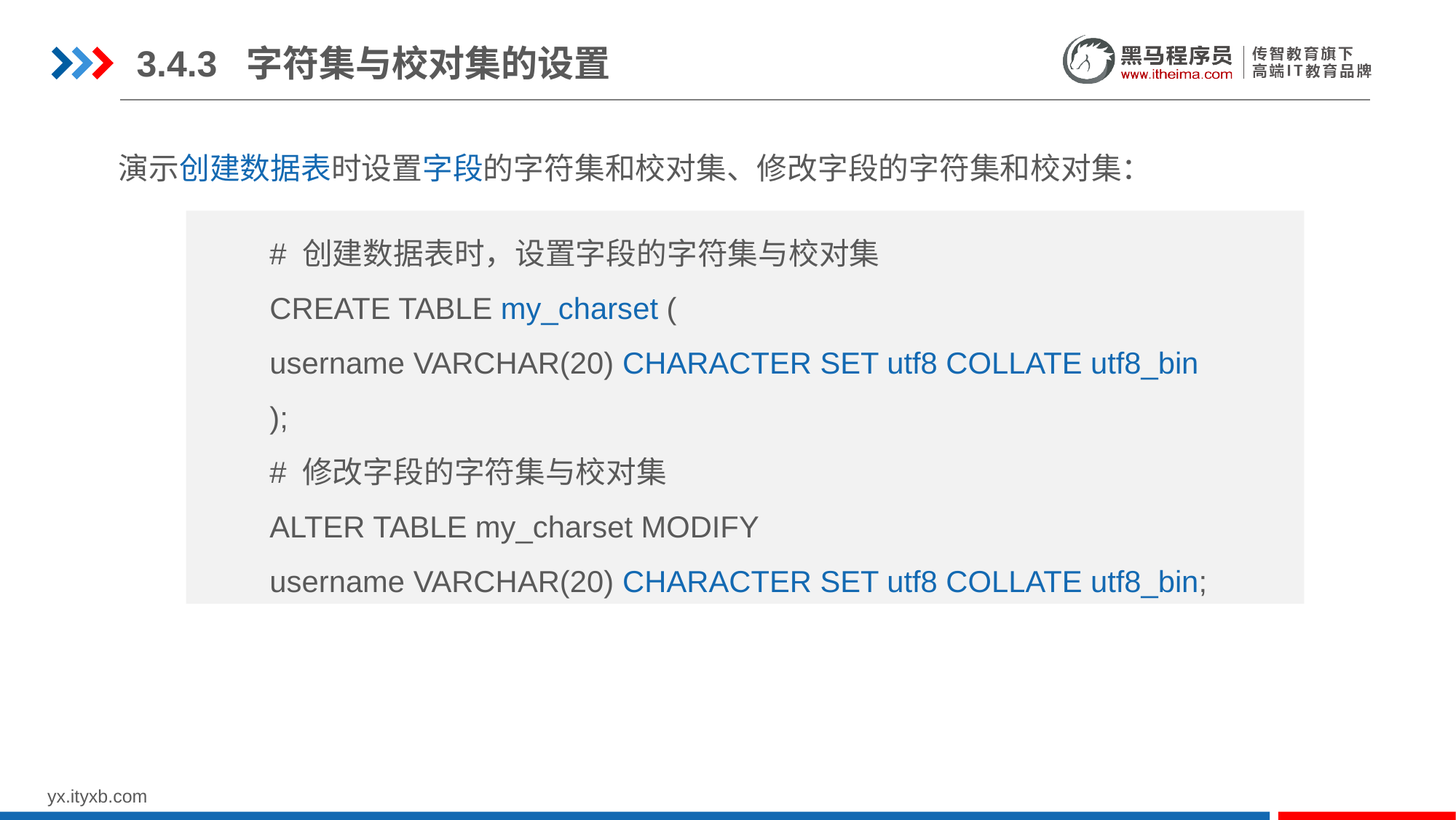

3.4.3  字符集与校对集的设置
演示创建数据表时设置字段的字符集和校对集、修改字段的字符集和校对集：
# 创建数据表时，设置字段的字符集与校对集
CREATE TABLE my_charset (
username VARCHAR(20) CHARACTER SET utf8 COLLATE utf8_bin
);
# 修改字段的字符集与校对集
ALTER TABLE my_charset MODIFY
username VARCHAR(20) CHARACTER SET utf8 COLLATE utf8_bin;